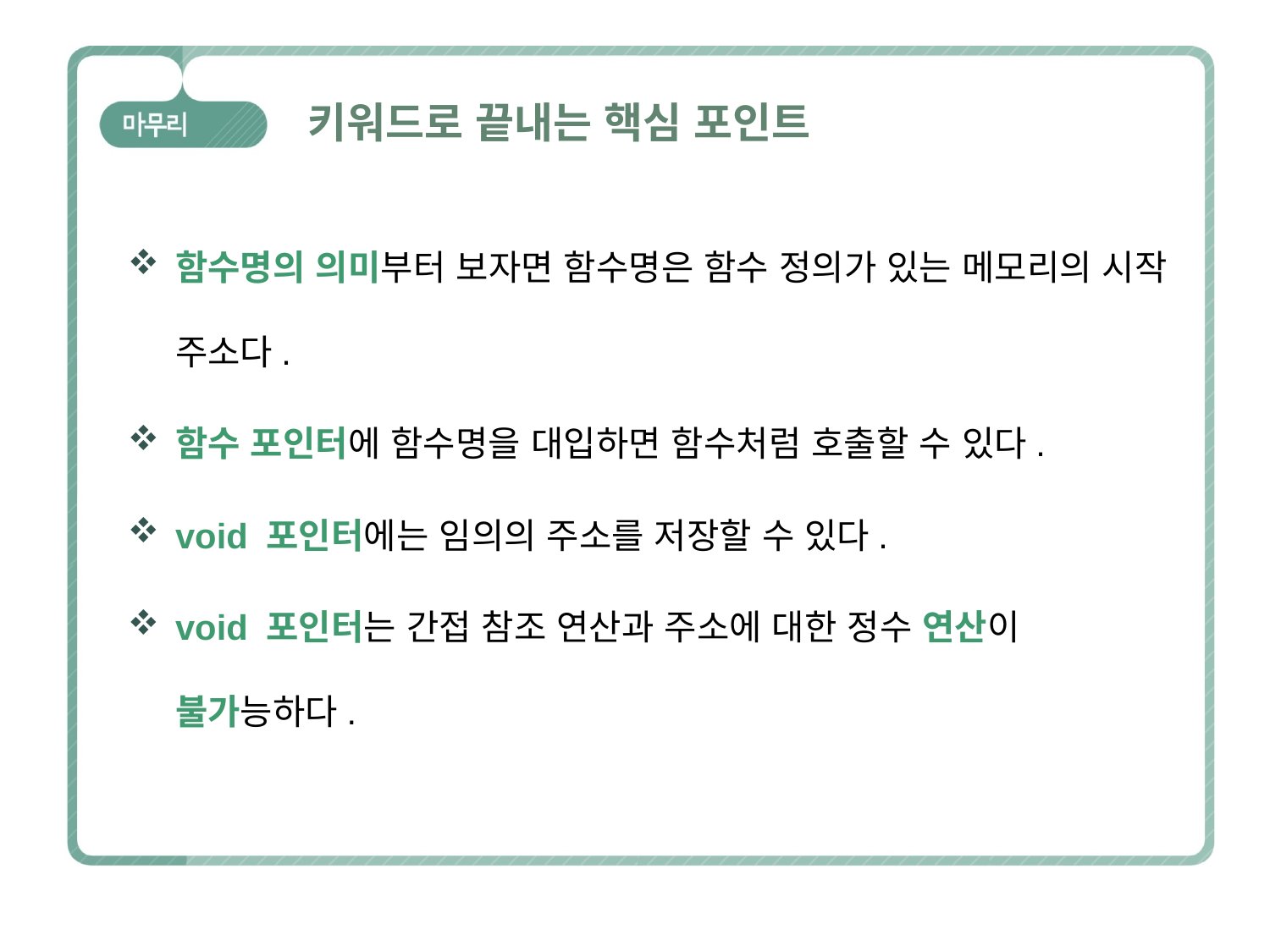

# 키워드로 끝내는 핵심 포인트
함수명의 의미부터 보자면 함수명은 함수 정의가 있는 메모리의 시작 주소다.
함수 포인터에 함수명을 대입하면 함수처럼 호출할 수 있다.
void 포인터에는 임의의 주소를 저장할 수 있다.
void 포인터는 간접 참조 연산과 주소에 대한 정수 연산이 불가능하다.